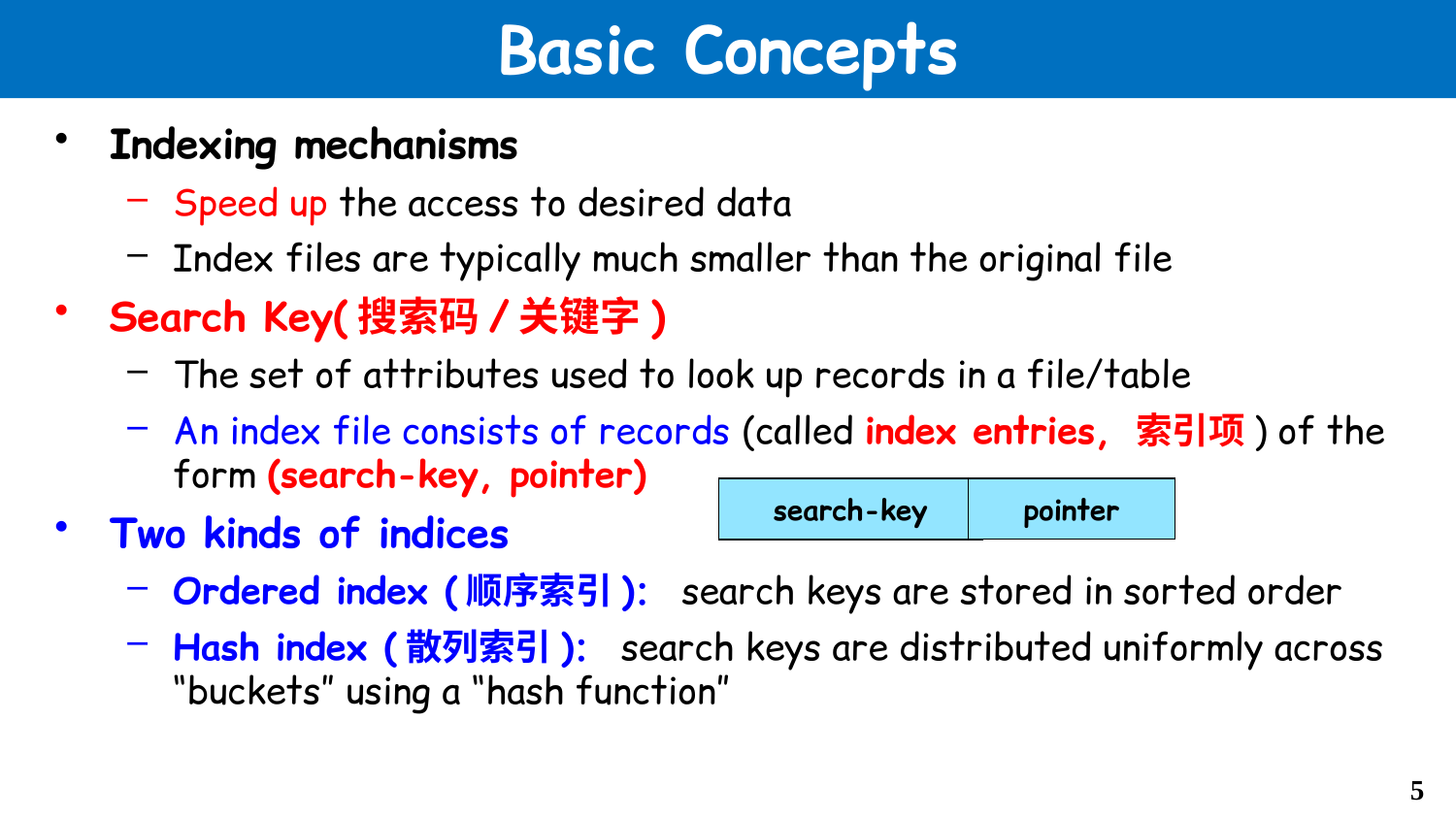

# Basic Concepts
Indexing mechanisms
Speed up the access to desired data
Index files are typically much smaller than the original file
Search Key(搜索码/关键字)
The set of attributes used to look up records in a file/table
An index file consists of records (called index entries, 索引项) of the form (search-key, pointer)
Two kinds of indices
Ordered index (顺序索引):  search keys are stored in sorted order
Hash index (散列索引):  search keys are distributed uniformly across “buckets” using a “hash function”

pointer
search-key